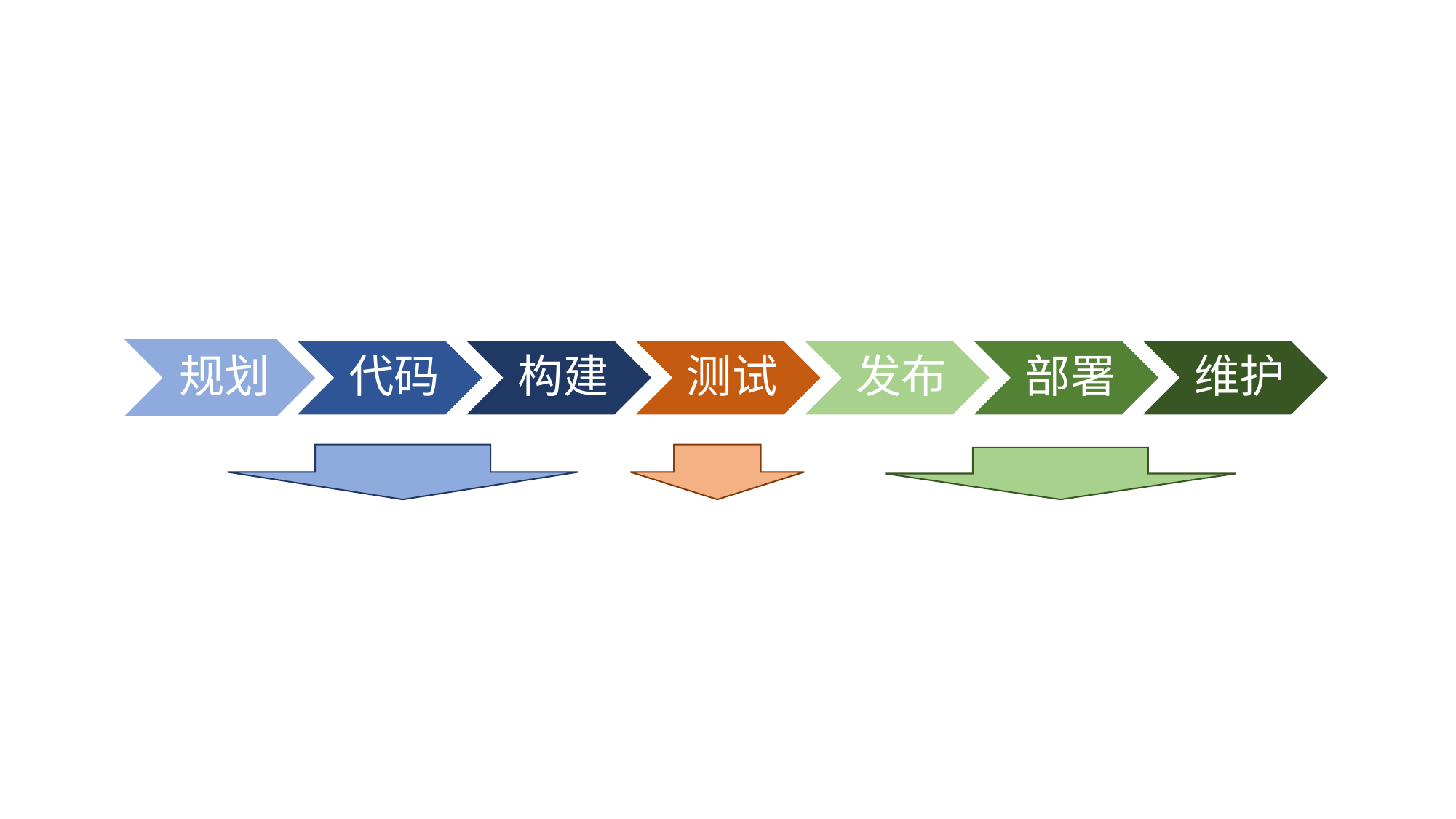

规划
代码
构建
测试
发布
部署
维护